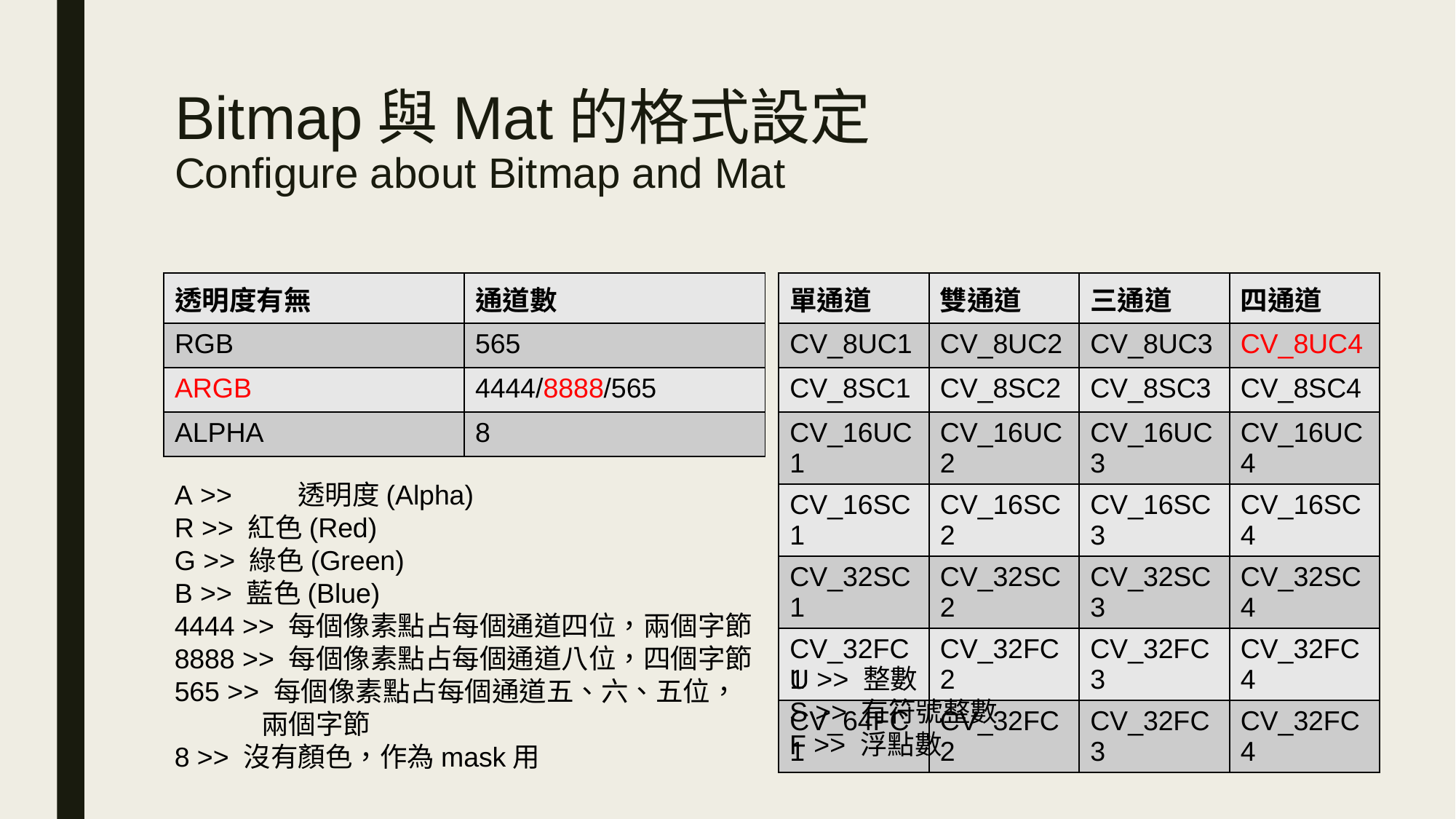

# Bitmap與Mat的格式設定 Configure about Bitmap and Mat
| 透明度有無 | 通道數 |
| --- | --- |
| RGB | 565 |
| ARGB | 4444/8888/565 |
| ALPHA | 8 |
| 單通道 | 雙通道 | 三通道 | 四通道 |
| --- | --- | --- | --- |
| CV\_8UC1 | CV\_8UC2 | CV\_8UC3 | CV\_8UC4 |
| CV\_8SC1 | CV\_8SC2 | CV\_8SC3 | CV\_8SC4 |
| CV\_16UC1 | CV\_16UC2 | CV\_16UC3 | CV\_16UC4 |
| CV\_16SC1 | CV\_16SC2 | CV\_16SC3 | CV\_16SC4 |
| CV\_32SC1 | CV\_32SC2 | CV\_32SC3 | CV\_32SC4 |
| CV\_32FC1 | CV\_32FC2 | CV\_32FC3 | CV\_32FC4 |
| CV\_64FC1 | CV\_32FC2 | CV\_32FC3 | CV\_32FC4 |
A >>	 透明度(Alpha)
R >> 紅色(Red)
G >> 綠色(Green)
B >> 藍色(Blue)
4444 >> 每個像素點占每個通道四位，兩個字節
8888 >> 每個像素點占每個通道八位，四個字節
565 >> 每個像素點占每個通道五、六、五位，
             兩個字節
8 >> 沒有顏色，作為mask用
U >> 整數
S >> 有符號整數
F >> 浮點數